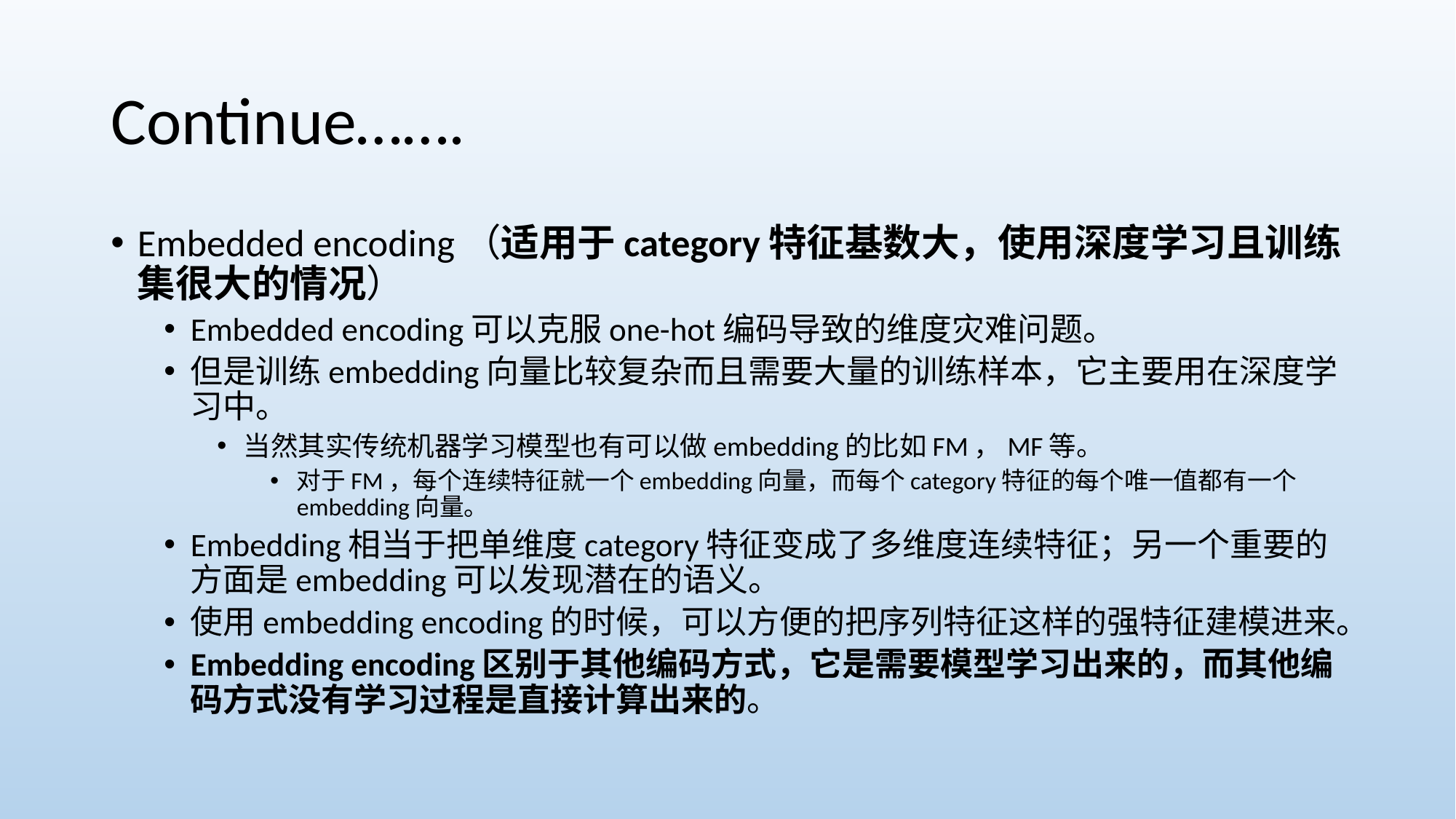

# Continue…….
Embedded encoding（适用于category特征基数大，使用深度学习且训练集很大的情况）
Embedded encoding可以克服one-hot编码导致的维度灾难问题。
但是训练embedding向量比较复杂而且需要大量的训练样本，它主要用在深度学习中。
当然其实传统机器学习模型也有可以做embedding的比如FM，MF等。
对于FM，每个连续特征就一个embedding向量，而每个category特征的每个唯一值都有一个embedding向量。
Embedding相当于把单维度category特征变成了多维度连续特征；另一个重要的方面是embedding可以发现潜在的语义。
使用embedding encoding的时候，可以方便的把序列特征这样的强特征建模进来。
Embedding encoding区别于其他编码方式，它是需要模型学习出来的，而其他编码方式没有学习过程是直接计算出来的。